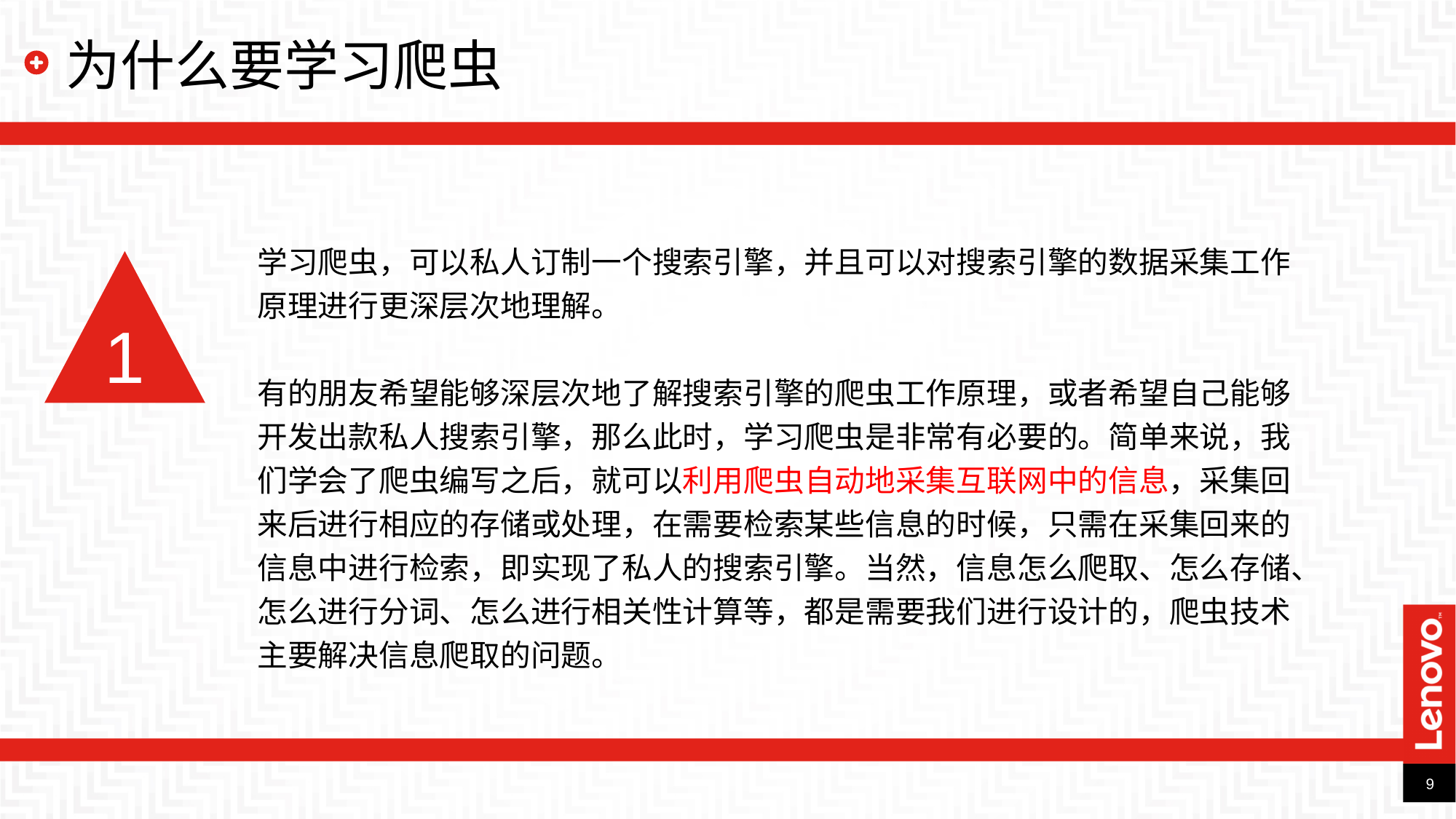

为什么要学习爬虫

学习爬虫，可以私人订制一个搜索引擎，并且可以对搜索引擎的数据采集工作原理进行更深层次地理解。

有的朋友希望能够深层次地了解搜索引擎的爬虫工作原理，或者希望自己能够开发出款私人搜索引擎，那么此时，学习爬虫是非常有必要的。简单来说，我们学会了爬虫编写之后，就可以利用爬虫自动地采集互联网中的信息，采集回来后进行相应的存储或处理，在需要检索某些信息的时候，只需在采集回来的信息中进行检索，即实现了私人的搜索引擎。当然，信息怎么爬取、怎么存储、怎么进行分词、怎么进行相关性计算等，都是需要我们进行设计的，爬虫技术主要解决信息爬取的问题。
1